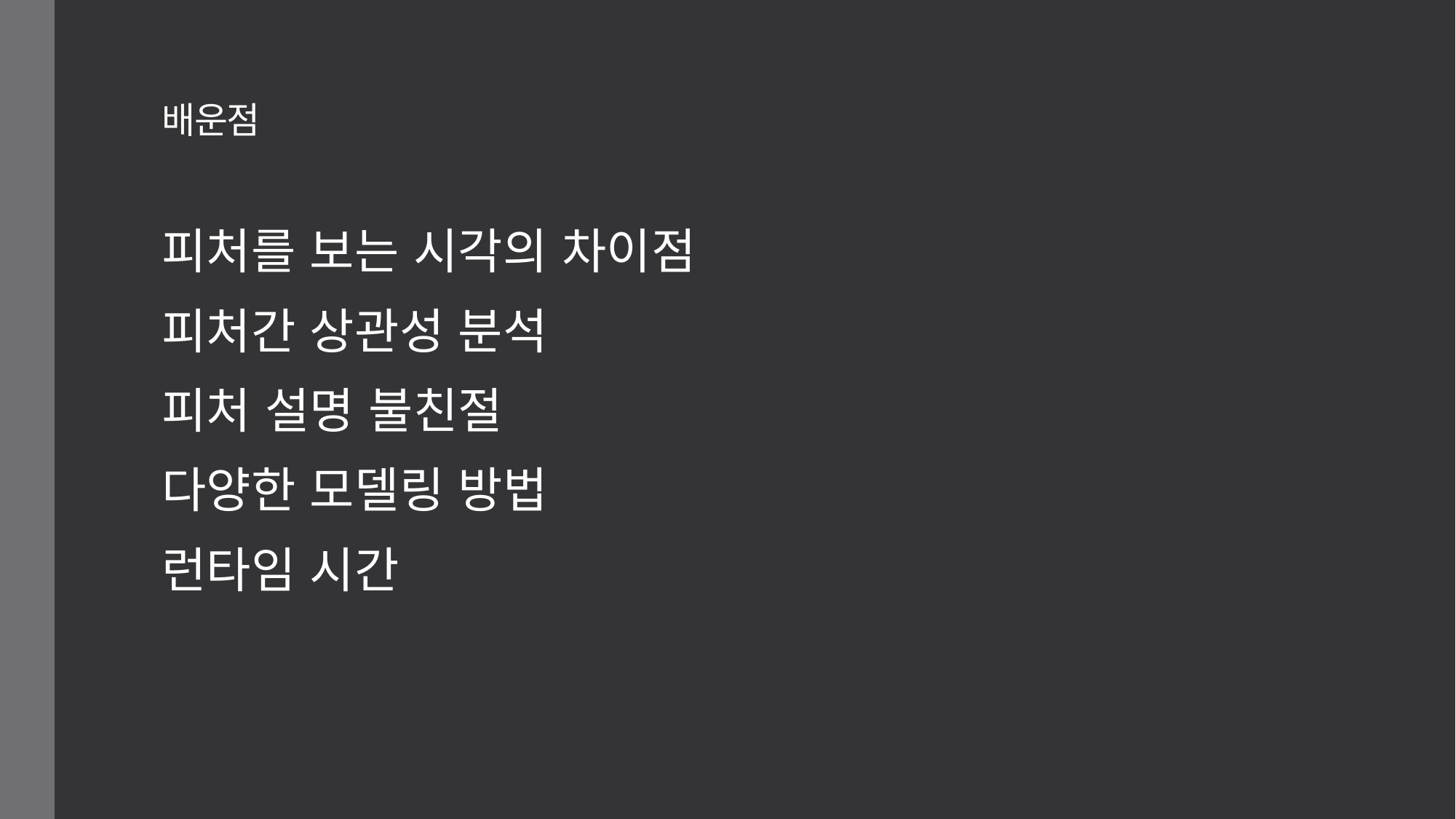

# 배운점
피처를 보는 시각의 차이점
피처간 상관성 분석
피처 설명 불친절
다양한 모델링 방법
런타임 시간